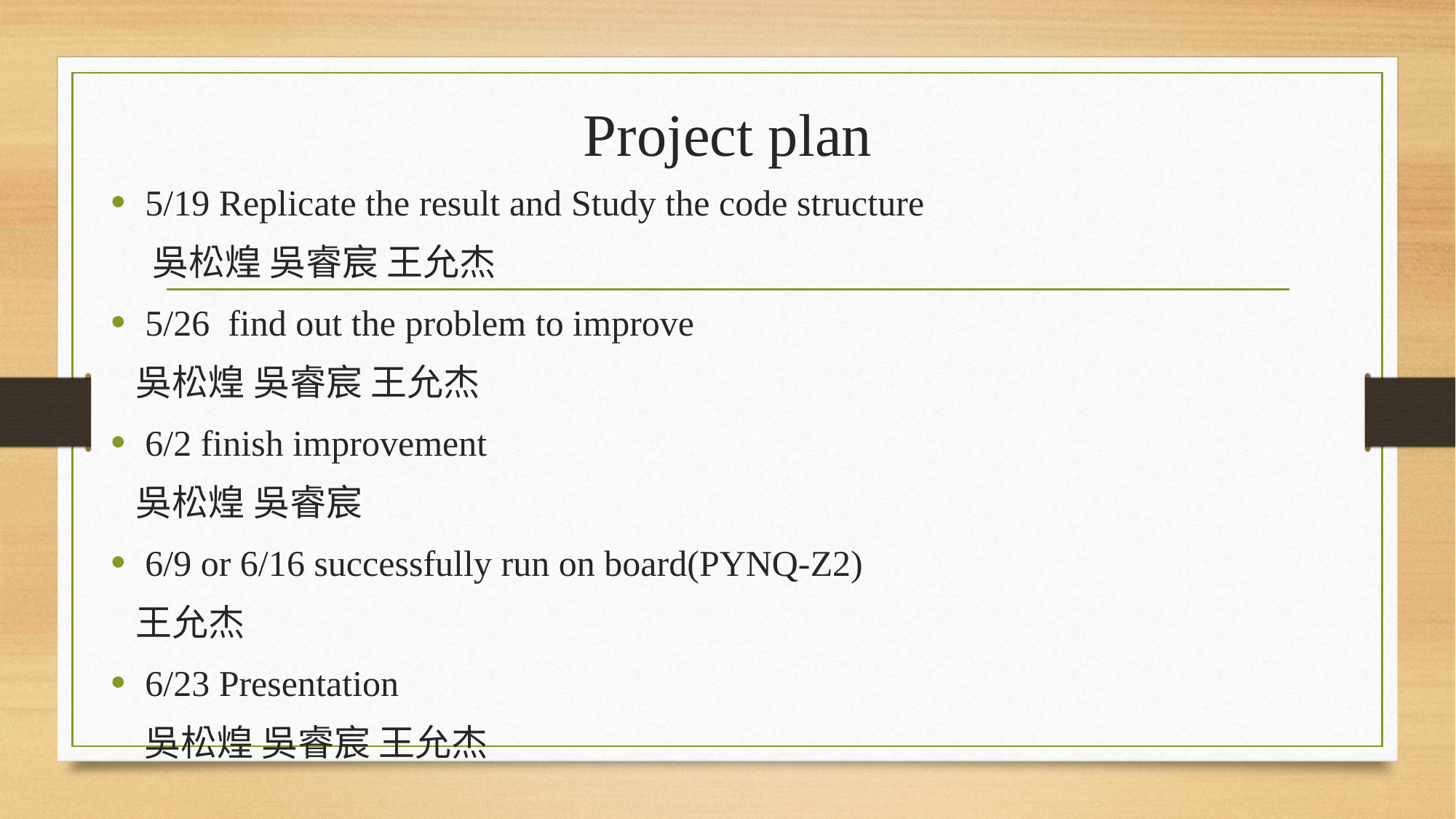

# Project plan
5/19 Replicate the result and Study the code structure
    吳松煌 吳睿宸 王允杰
5/26  find out the problem to improve
  吳松煌 吳睿宸 王允杰
6/2 finish improvement
  吳松煌 吳睿宸
6/9 or 6/16 successfully run on board(PYNQ-Z2)
  王允杰
6/23 Presentation
   吳松煌 吳睿宸 王允杰